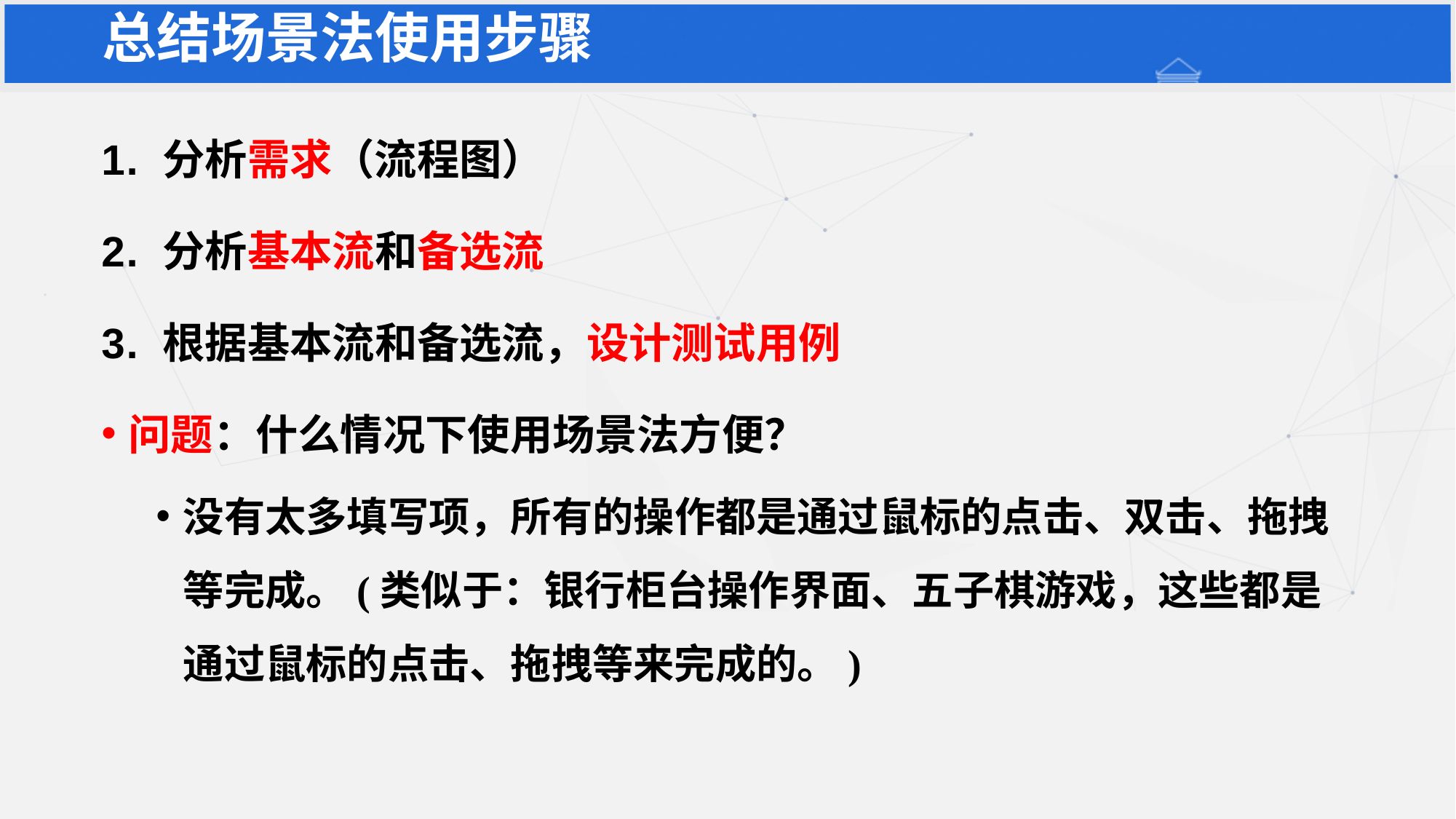

# 总结场景法使用步骤
分析需求（流程图）
分析基本流和备选流
根据基本流和备选流，设计测试用例
问题：什么情况下使用场景法方便？
没有太多填写项，所有的操作都是通过鼠标的点击、双击、拖拽等完成。(类似于：银行柜台操作界面、五子棋游戏，这些都是通过鼠标的点击、拖拽等来完成的。)